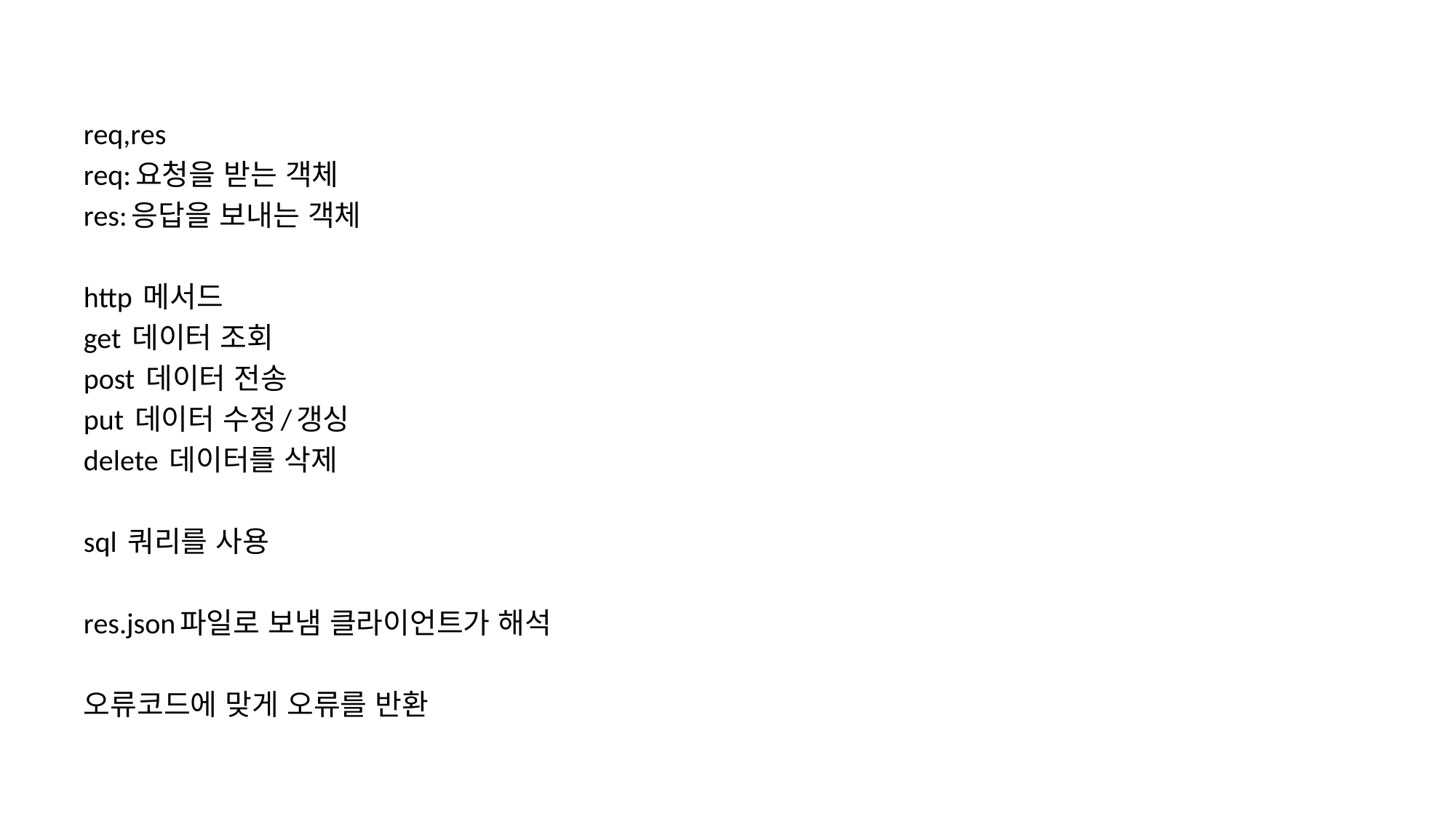

req,res
req:요청을 받는 객체
res:응답을 보내는 객체

http 메서드
get 데이터 조회
post 데이터 전송
put 데이터 수정/갱싱
delete 데이터를 삭제

sql 쿼리를 사용

res.json파일로 보냄 클라이언트가 해석

오류코드에 맞게 오류를 반환